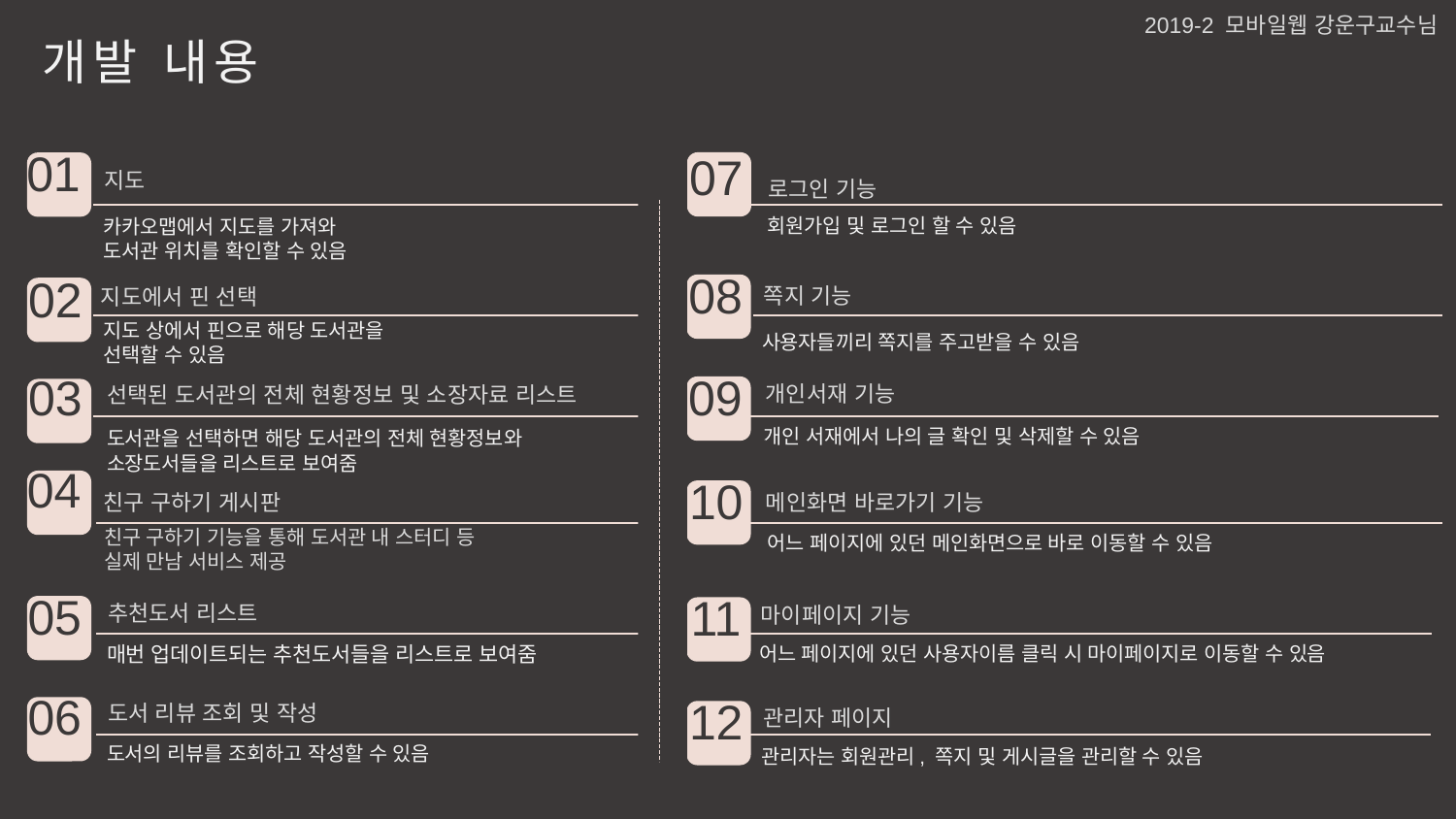

2019-2 모바일웹 강운구교수님
개발 내용
01

지도
카카오맵에서 지도를 가져와
도서관 위치를 확인할 수 있음
02
지도에서 핀 선택

지도 상에서 핀으로 해당 도서관을
선택할 수 있음
03
선택된 도서관의 전체 현황정보 및 소장자료 리스트

04

05

06
도서 리뷰 조회 및 작성

도서의 리뷰를 조회하고 작성할 수 있음
도서관을 선택하면 해당 도서관의 전체 현황정보와
소장도서들을 리스트로 보여줌
07

로그인 기능
회원가입 및 로그인 할 수 있음
08
01

쪽지 기능
사용자들끼리 쪽지를 주고받을 수 있음
09
개인서재 기능

01
개인 서재에서 나의 글 확인 및 삭제할 수 있음
10

친구 구하기 게시판
메인화면 바로가기 기능
01
친구 구하기 기능을 통해 도서관 내 스터디 등
실제 만남 서비스 제공
어느 페이지에 있던 메인화면으로 바로 이동할 수 있음
11
추천도서 리스트
마이페이지 기능

01
매번 업데이트되는 추천도서들을 리스트로 보여줌
어느 페이지에 있던 사용자이름 클릭 시 마이페이지로 이동할 수 있음
12
11
관리자 페이지

01
관리자는 회원관리, 쪽지 및 게시글을 관리할 수 있음